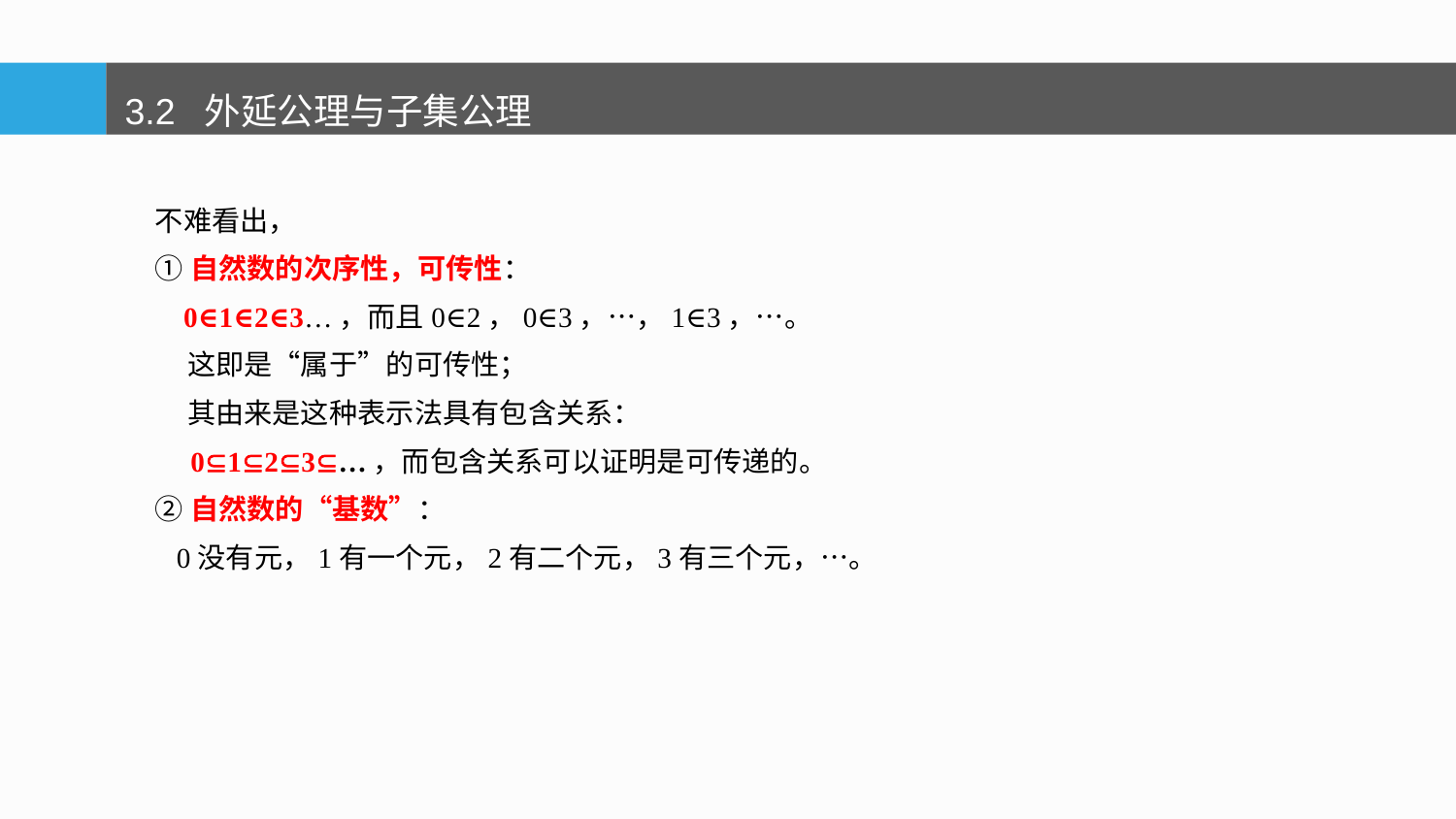

3.2  外延公理与子集公理

不难看出，
①自然数的次序性，可传性：
    0∈1∈2∈3…，而且0∈2，0∈3，…，1∈3，…。
    这即是“属于”的可传性；
    其由来是这种表示法具有包含关系：
     0⊆1⊆2⊆3⊆…，而包含关系可以证明是可传递的。
②自然数的“基数”：
   0没有元，1有一个元，2有二个元，3有三个元，…。